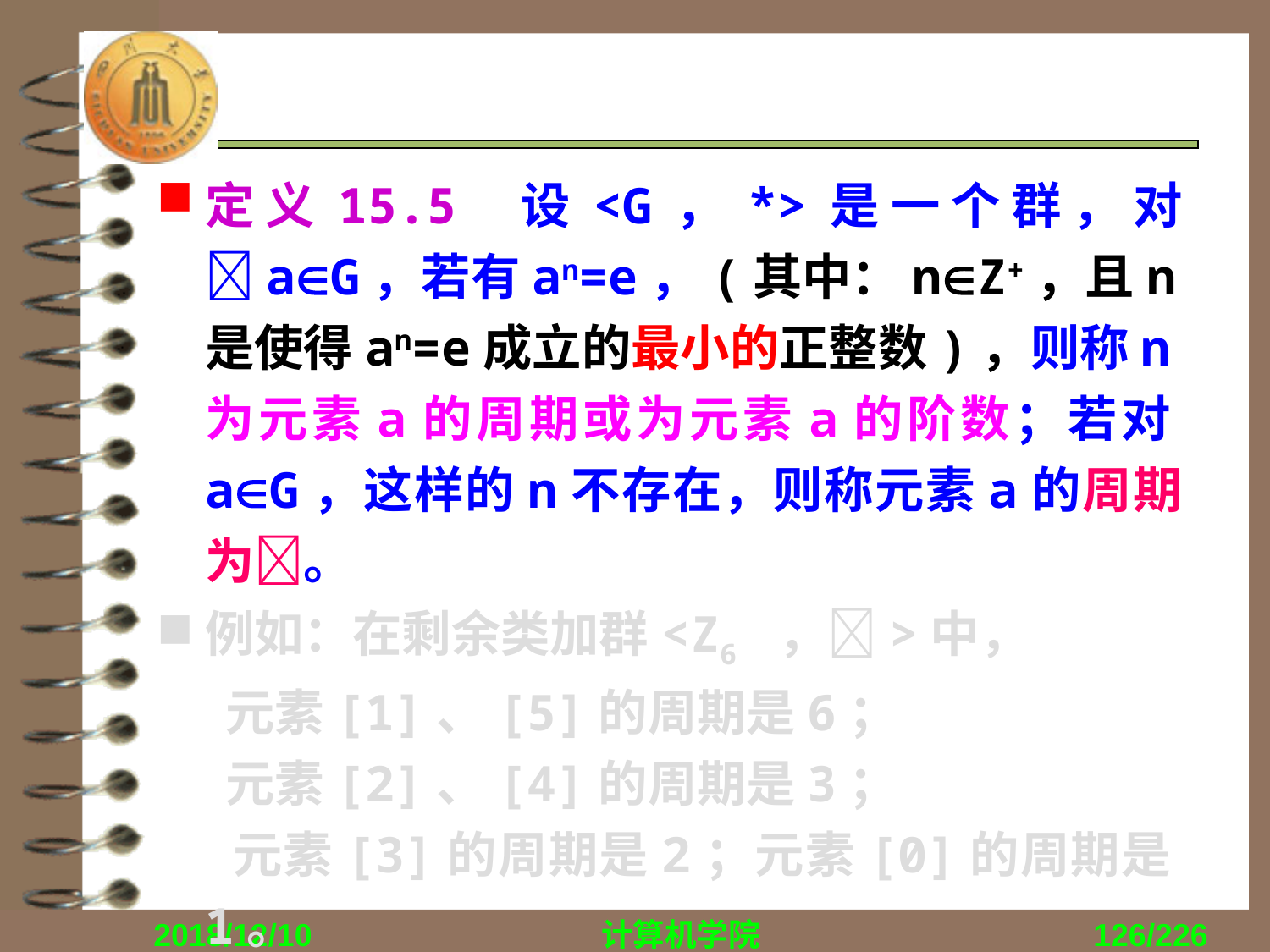

#
定义15.5 设<G，*>是一个群，对∀a∈G，若有an=e，(其中：n∈Z+，且n是使得an=e成立的最小的正整数)，则称n为元素a的周期或为元素a的阶数；若对a∈G，这样的n不存在，则称元素a的周期为∞。
例如：在剩余类加群<Z6 ，⊕>中，
     元素[1]、[5]的周期是6；
     元素[2]、[4]的周期是3；
     元素[3]的周期是2；元素[0]的周期是1。
2018/12/10
计算机学院
126/226